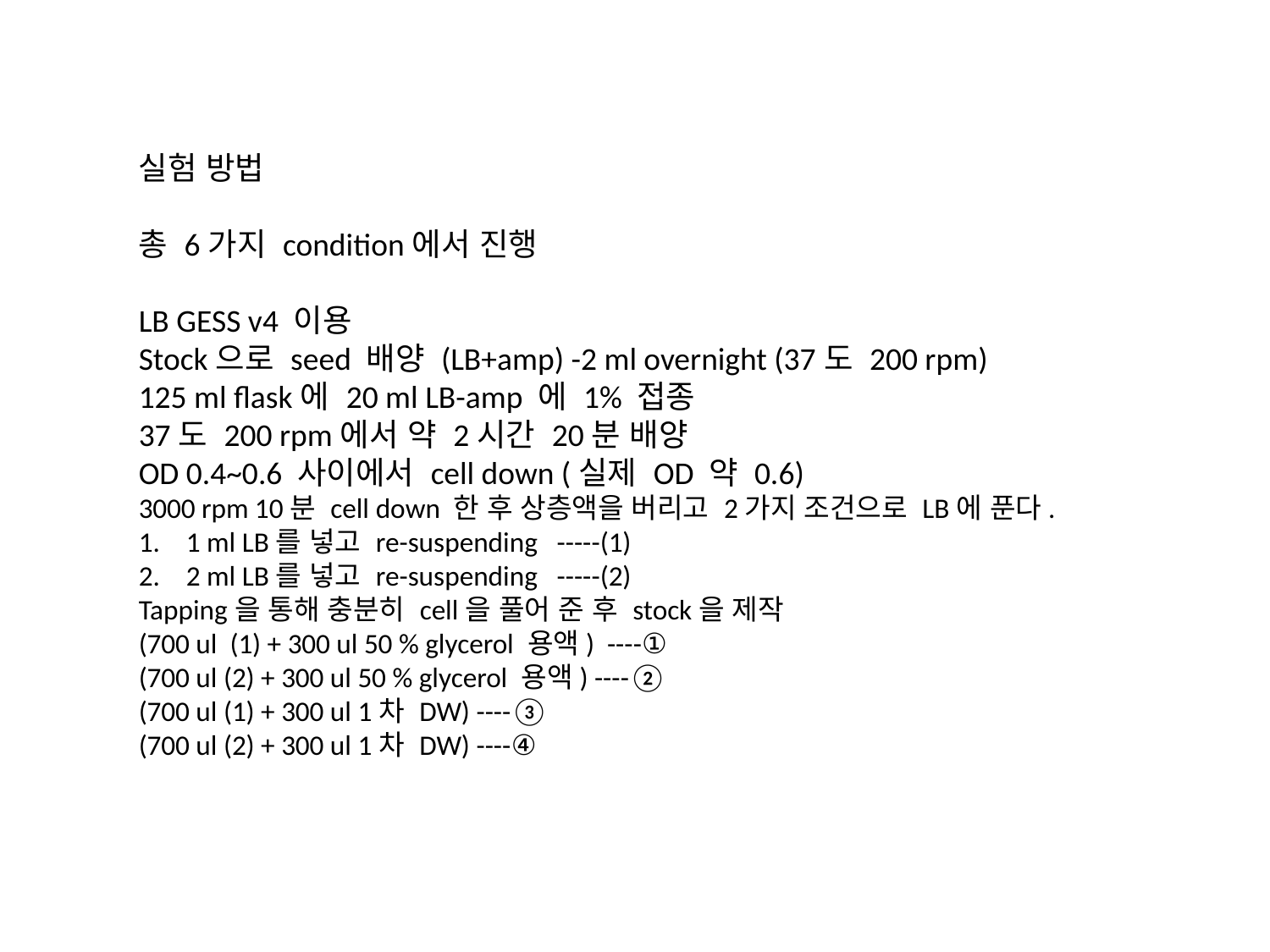

실험 방법

총 6가지 condition에서 진행

LB GESS v4 이용
Stock으로 seed 배양 (LB+amp) -2 ml overnight (37도 200 rpm)
125 ml flask에 20 ml LB-amp 에 1% 접종
37도 200 rpm에서 약 2시간 20분 배양
OD 0.4~0.6 사이에서 cell down (실제 OD 약 0.6)
3000 rpm 10분 cell down 한 후 상층액을 버리고 2가지 조건으로 LB에 푼다.
1 ml LB를 넣고 re-suspending   -----(1)
2 ml LB를 넣고 re-suspending   -----(2)
Tapping을 통해 충분히 cell을 풀어 준 후 stock을 제작
(700 ul  (1) + 300 ul 50 % glycerol 용액)  ----①
(700 ul (2) + 300 ul 50 % glycerol 용액) ----②
(700 ul (1) + 300 ul 1차 DW) ----③
(700 ul (2) + 300 ul 1차 DW) ----④